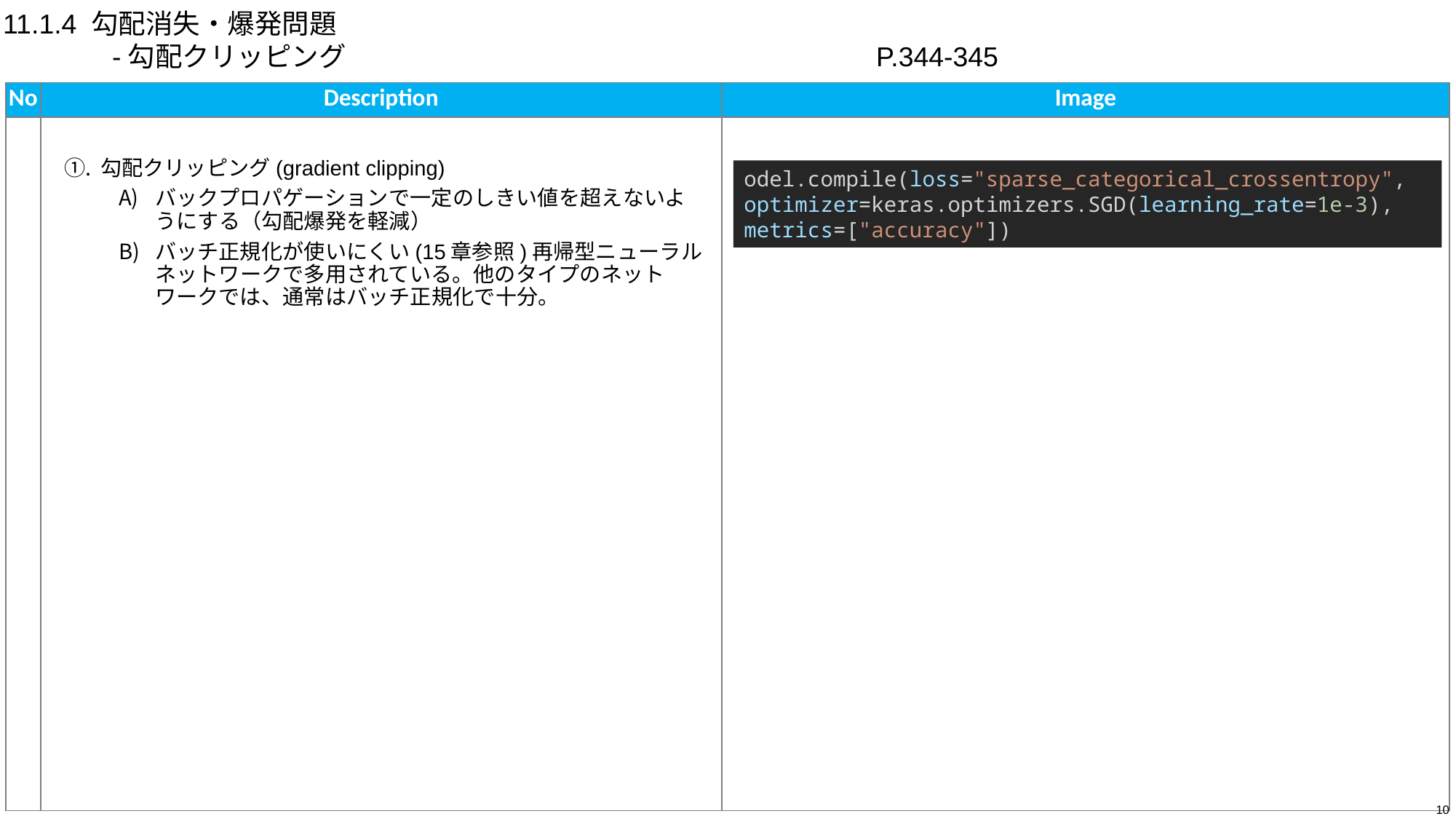

# 11.1.4 勾配消失・爆発問題 -勾配クリッピング					P.344-345
勾配クリッピング(gradient clipping)
バックプロパゲーションで一定のしきい値を超えないようにする（勾配爆発を軽減）
バッチ正規化が使いにくい(15章参照)再帰型ニューラルネットワークで多用されている。他のタイプのネットワークでは、通常はバッチ正規化で十分。

odel.compile(loss="sparse_categorical_crossentropy",
optimizer=keras.optimizers.SGD(learning_rate=1e-3),
metrics=["accuracy"])